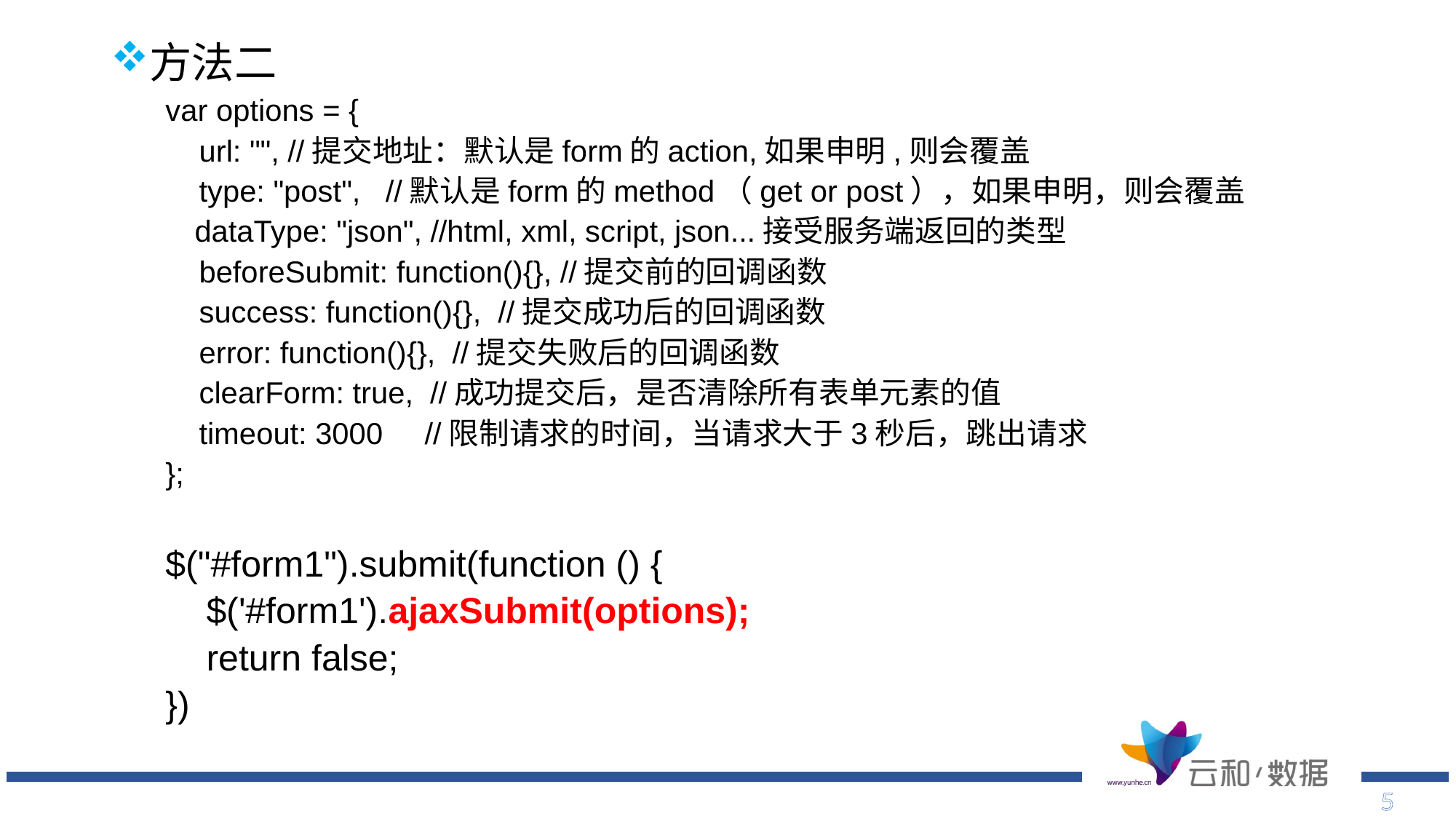

方法二
var options = {
    url: "", //提交地址：默认是form的action,如果申明,则会覆盖
    type: "post",   //默认是form的method（get or post），如果申明，则会覆盖
          dataType: "json", //html, xml, script, json...接受服务端返回的类型
    beforeSubmit: function(){}, //提交前的回调函数
    success: function(){},  //提交成功后的回调函数
    error: function(){},  //提交失败后的回调函数
    clearForm: true,  //成功提交后，是否清除所有表单元素的值
    timeout: 3000     //限制请求的时间，当请求大于3秒后，跳出请求
};

$("#form1").submit(function () {
    $('#form1').ajaxSubmit(options);
    return false;
})